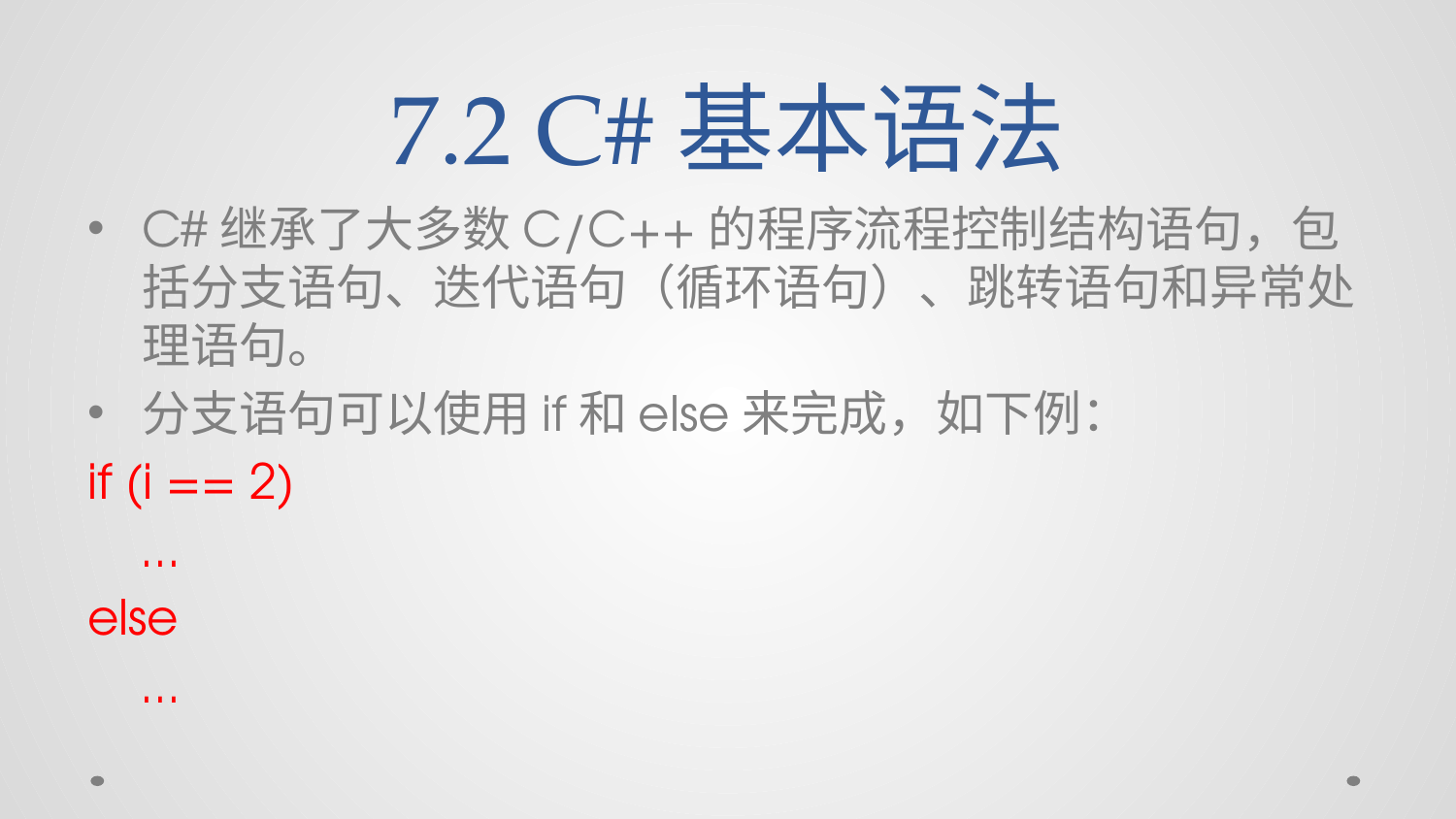

# 7.2 C#基本语法
C#继承了大多数C/C++的程序流程控制结构语句，包括分支语句、迭代语句（循环语句）、跳转语句和异常处理语句。
分支语句可以使用if和else来完成，如下例：
if (i == 2)
    ...
else
    ...